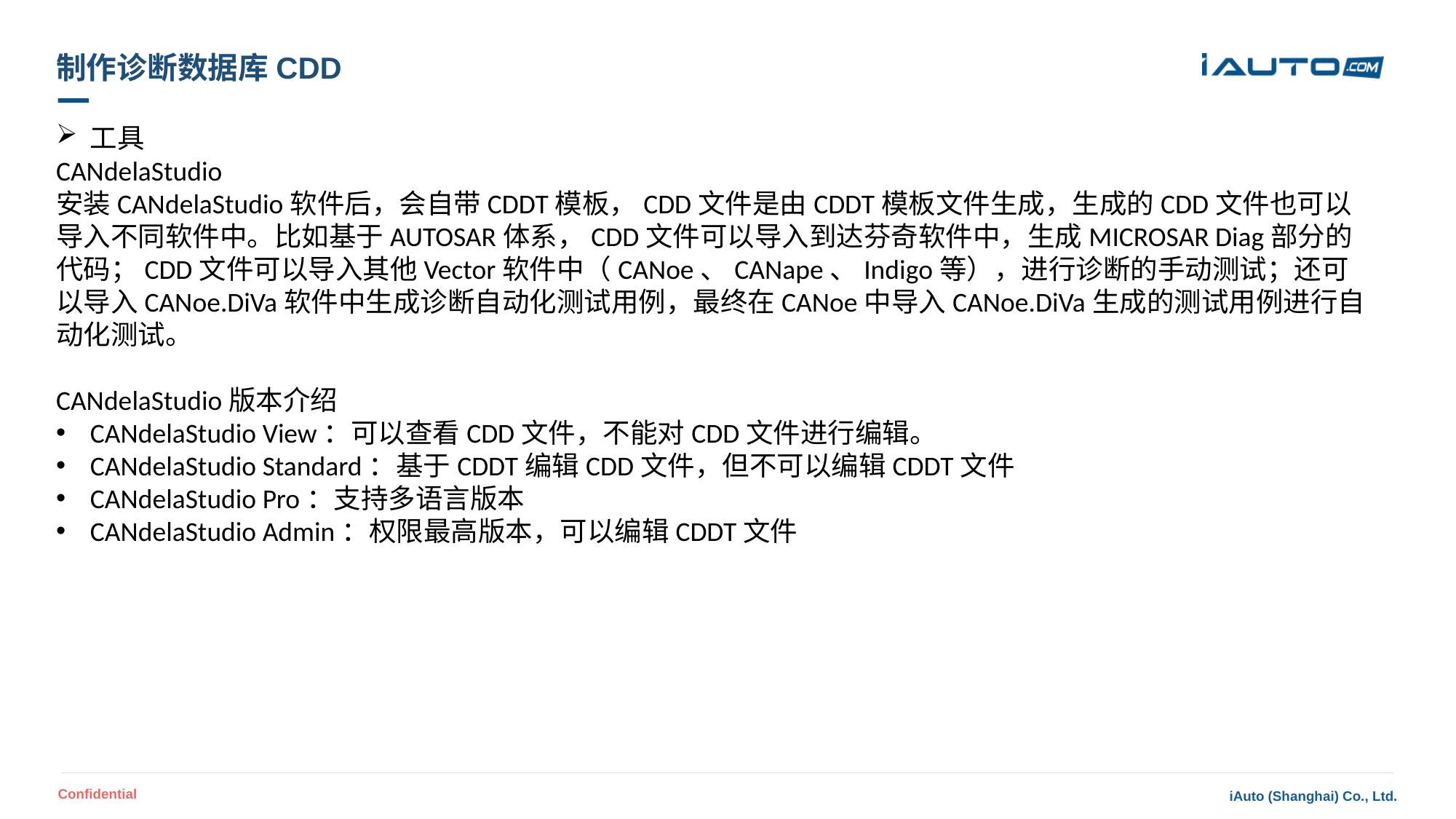

# 制作诊断数据库CDD
工具
CANdelaStudio
安装CANdelaStudio软件后，会自带CDDT模板，CDD文件是由CDDT模板文件生成，生成的CDD文件也可以导入不同软件中。比如基于AUTOSAR体系，CDD文件可以导入到达芬奇软件中，生成MICROSAR Diag部分的代码；CDD文件可以导入其他Vector软件中（CANoe、CANape、Indigo等），进行诊断的手动测试；还可以导入CANoe.DiVa软件中生成诊断自动化测试用例，最终在CANoe中导入CANoe.DiVa生成的测试用例进行自动化测试。

CANdelaStudio版本介绍
CANdelaStudio View：可以查看CDD文件，不能对CDD文件进行编辑。
CANdelaStudio Standard：基于CDDT编辑CDD文件，但不可以编辑CDDT文件
CANdelaStudio Pro：支持多语言版本
CANdelaStudio Admin：权限最高版本，可以编辑CDDT文件